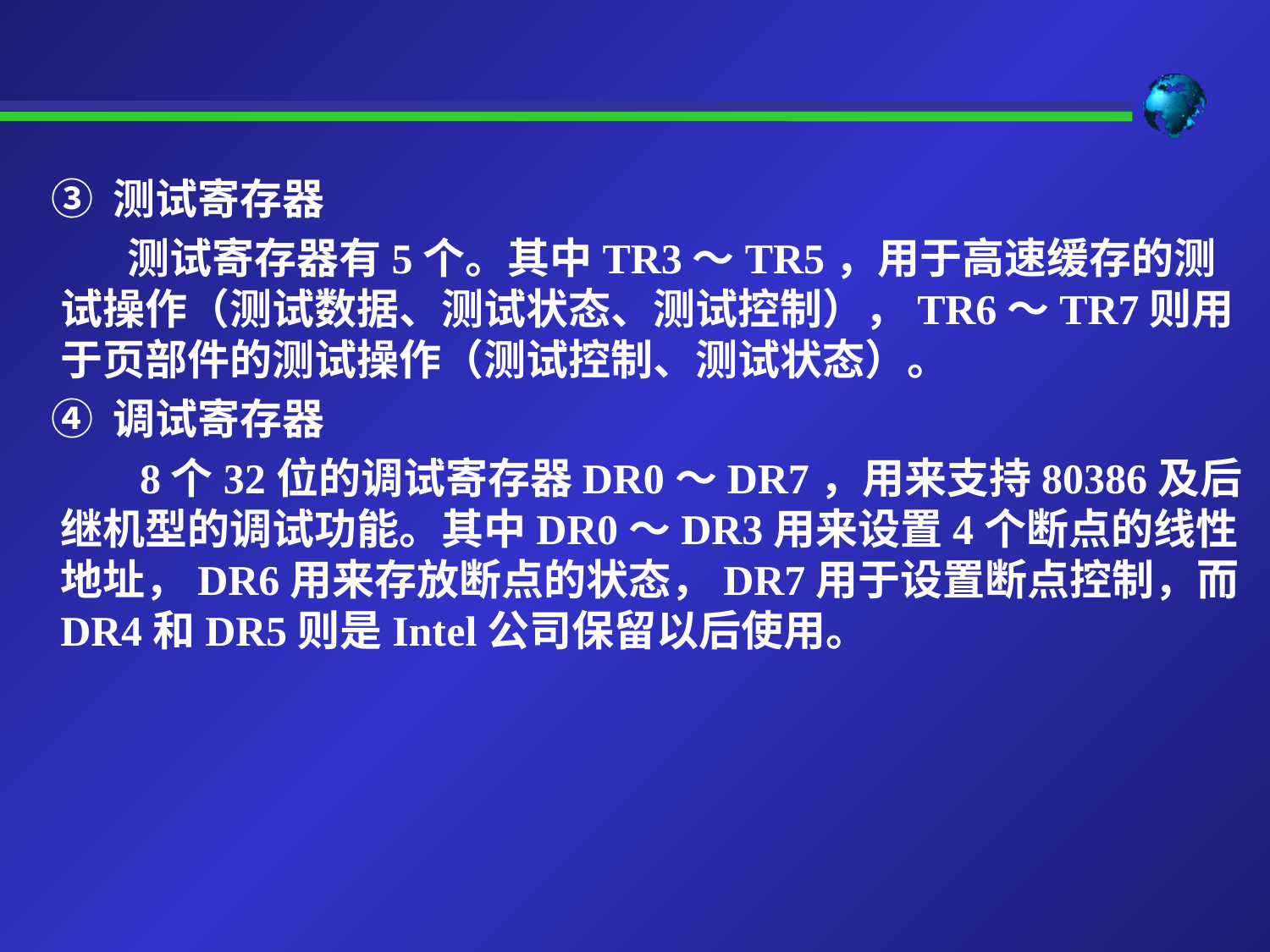

③ 测试寄存器
           测试寄存器有5个。其中TR3～TR5，用于高速缓存的测试操作（测试数据、测试状态、测试控制），TR6～TR7则用于页部件的测试操作（测试控制、测试状态）。
    ④ 调试寄存器
            8个32位的调试寄存器DR0～DR7，用来支持80386及后继机型的调试功能。其中DR0～DR3用来设置4个断点的线性地址，DR6用来存放断点的状态，DR7用于设置断点控制，而DR4和DR5则是Intel公司保留以后使用。
74